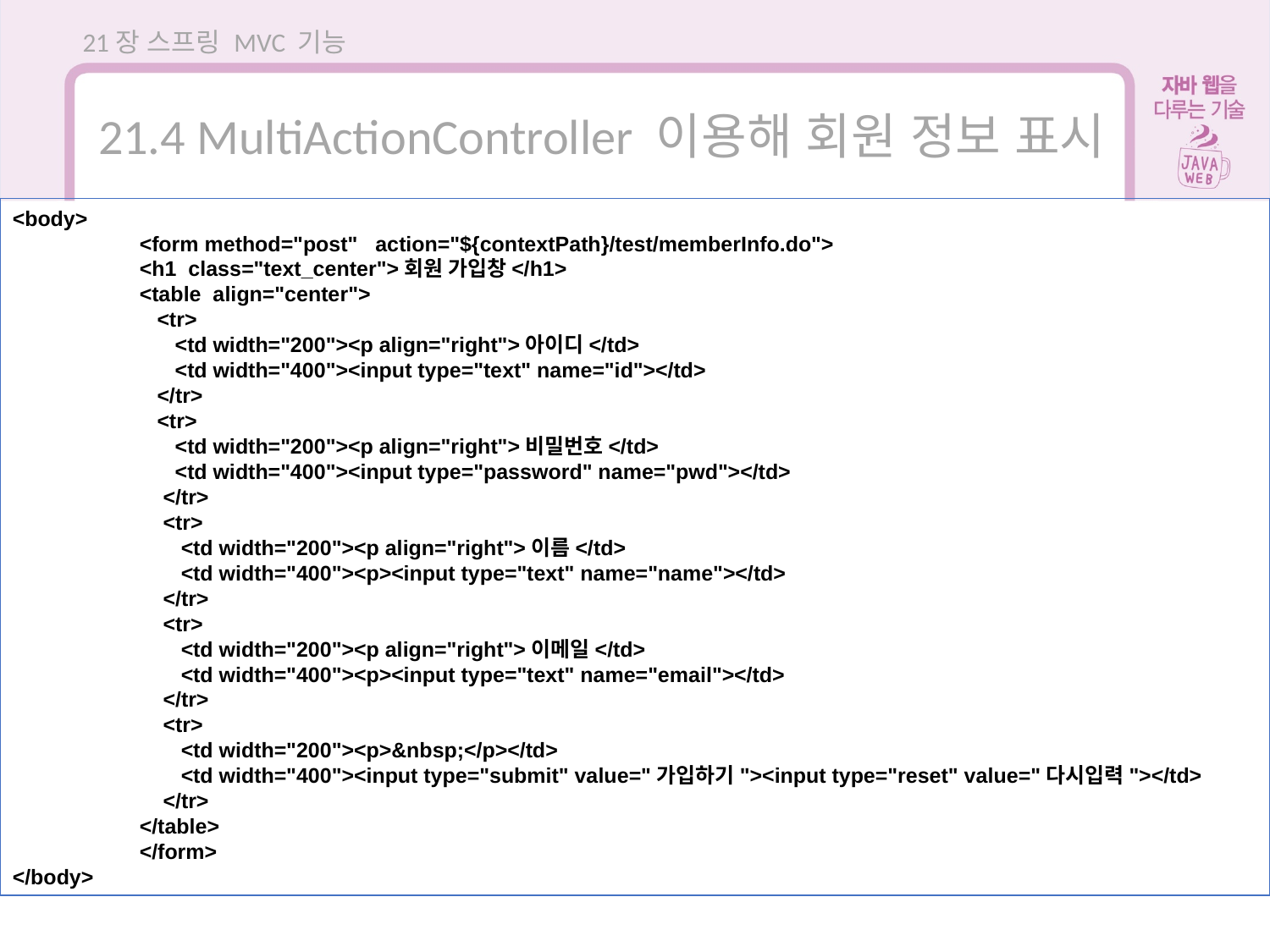

21장 스프링 MVC 기능
21.4 MultiActionController 이용해 회원 정보 표시
<body>
	<form method="post"   action="${contextPath}/test/memberInfo.do">
	<h1  class="text_center">회원 가입창</h1>
	<table  align="center">
	   <tr>
	      <td width="200"><p align="right">아이디</td>
	      <td width="400"><input type="text" name="id"></td>
	   </tr>
	   <tr>
	      <td width="200"><p align="right">비밀번호</td>
	      <td width="400"><input type="password" name="pwd"></td>
	    </tr>
	    <tr>
	       <td width="200"><p align="right">이름</td>
	       <td width="400"><p><input type="text" name="name"></td>
	    </tr>
	    <tr>
	       <td width="200"><p align="right">이메일</td>
	       <td width="400"><p><input type="text" name="email"></td>
	    </tr>
	    <tr>
	       <td width="200"><p>&nbsp;</p></td>
	       <td width="400"><input type="submit" value="가입하기"><input type="reset" value="다시입력"></td>
	    </tr>
	</table>
	</form>
</body>